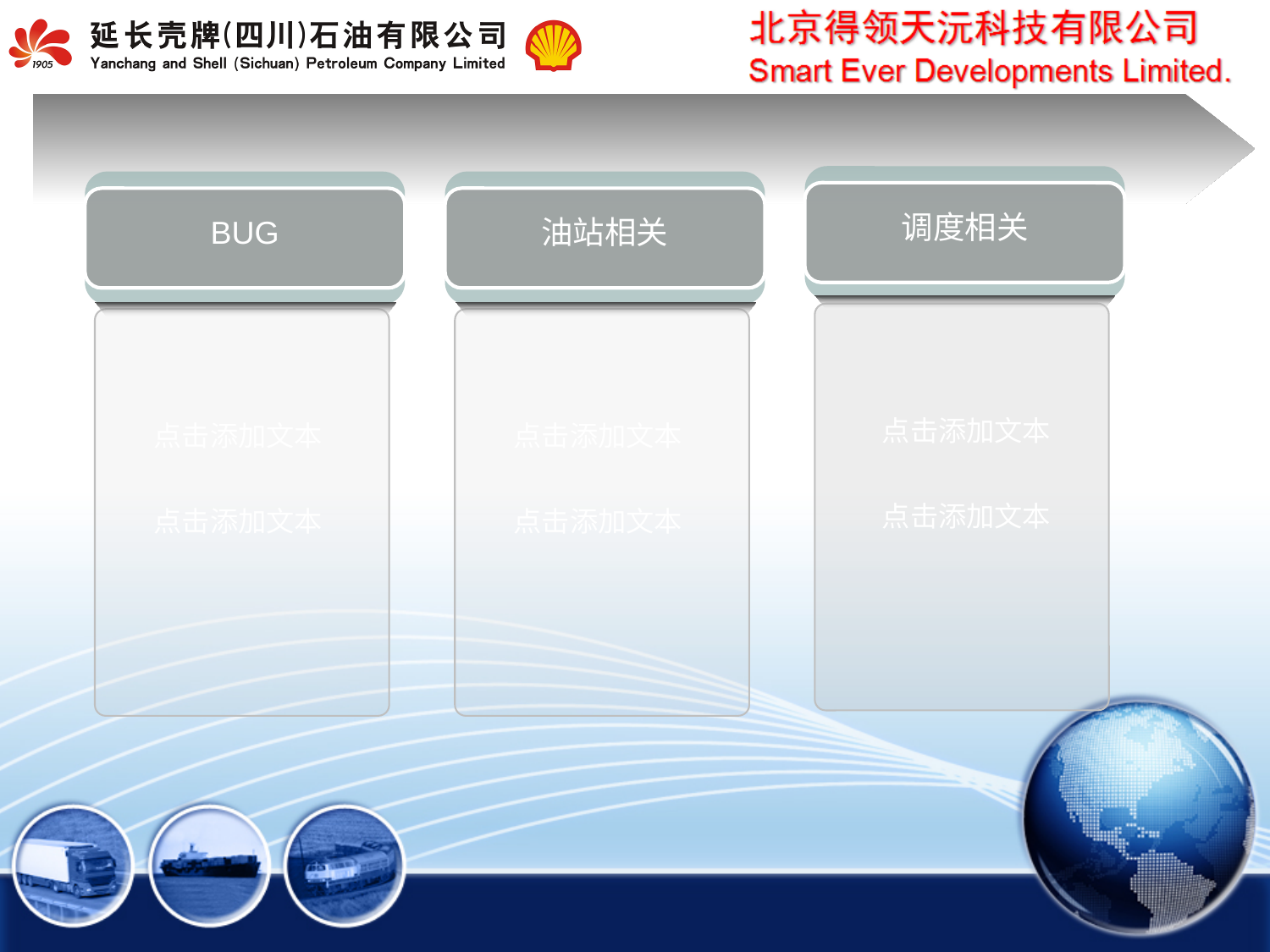

调度相关

BUG

油站相关

点击添加文本
点击添加文本
点击添加文本
点击添加文本
点击添加文本
点击添加文本